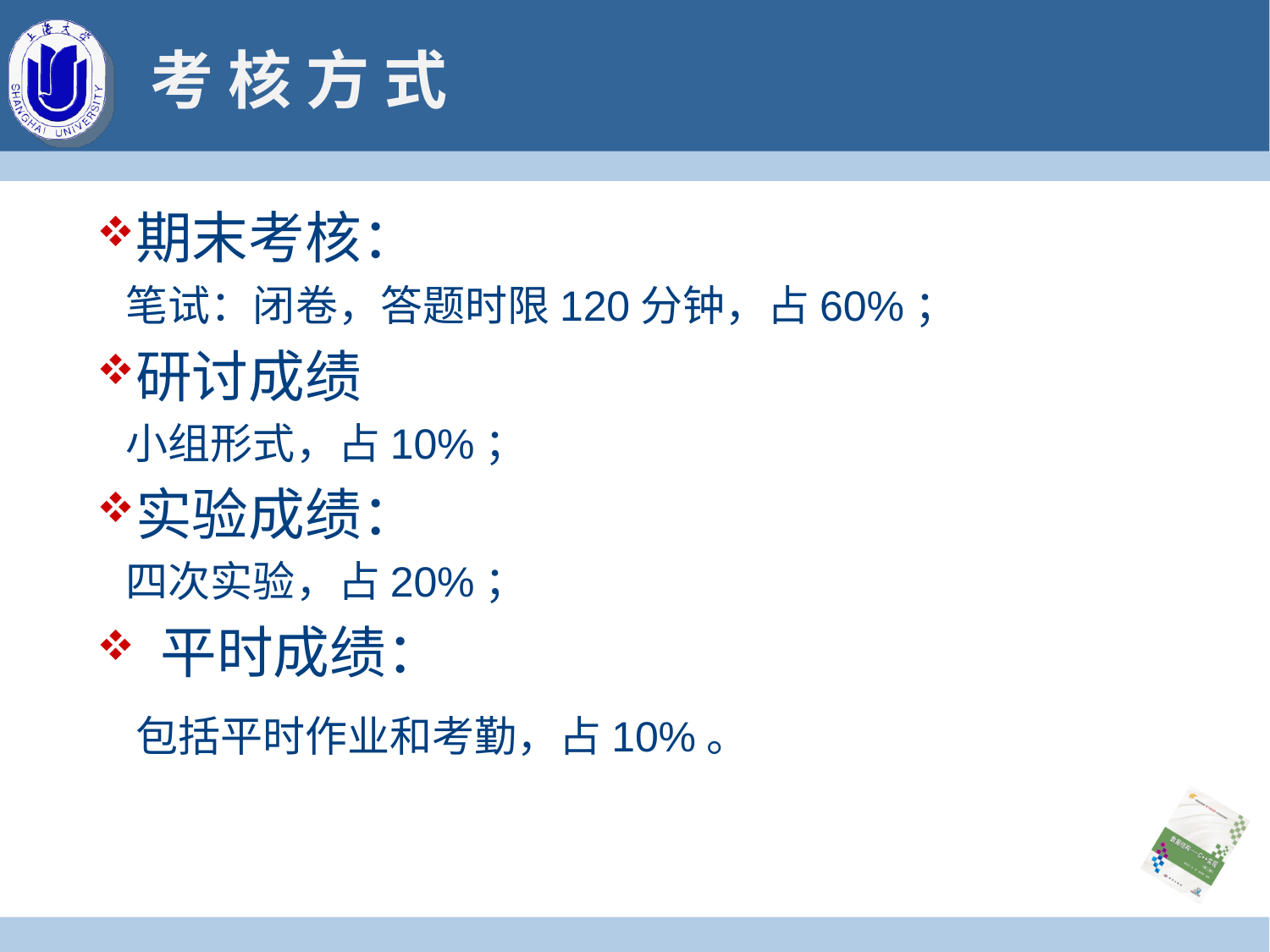

# 考 核 方 式
期末考核：
  笔试：闭卷，答题时限120分钟，占60%；
研讨成绩
  小组形式，占10%；
实验成绩：
  四次实验，占20%；
平时成绩：
  包括平时作业和考勤，占10%。